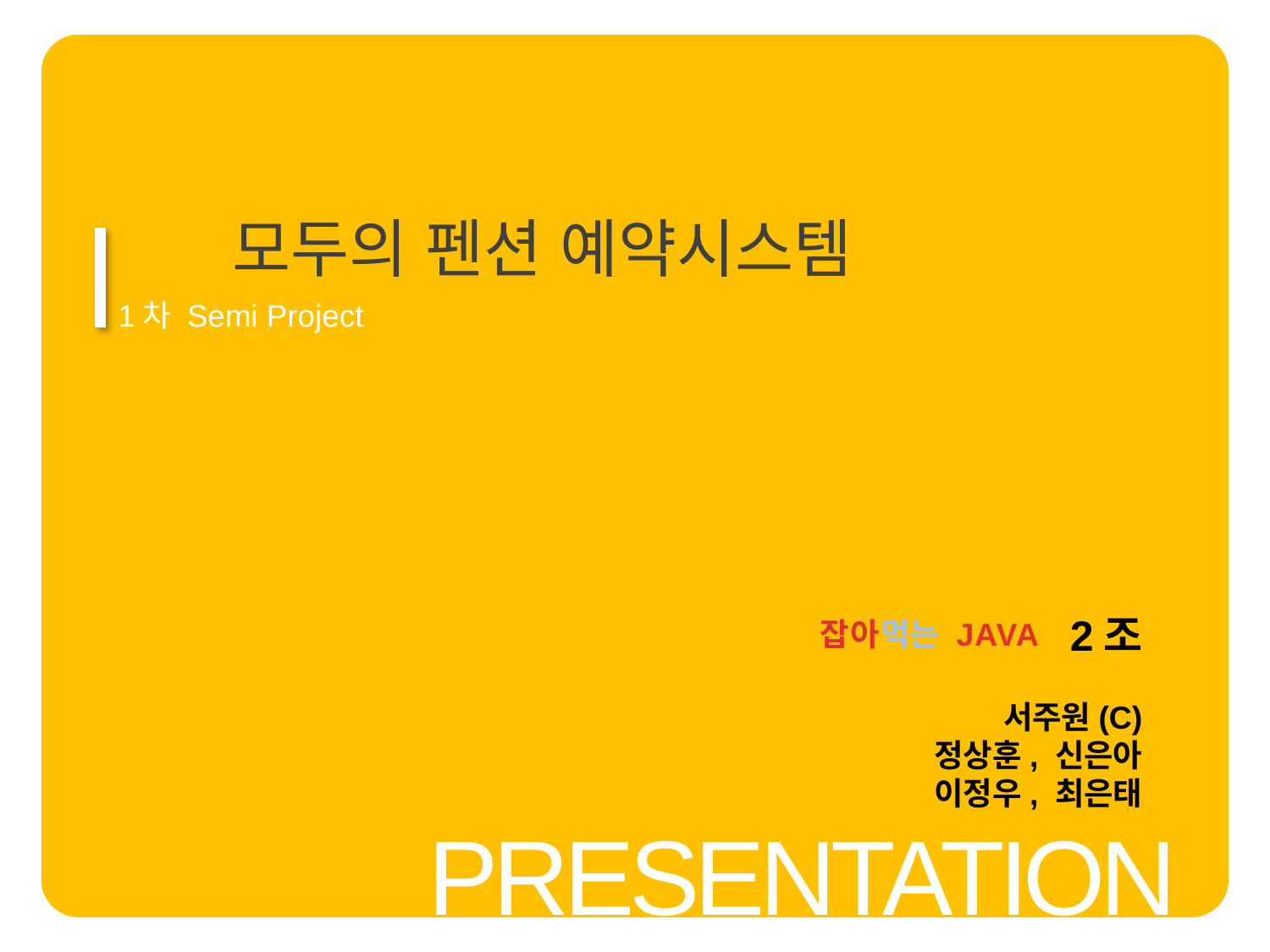

# 모두의 펜션 예약시스템
1차 Semi Project
2조

서주원(C)
정상훈, 신은아
이정우, 최은태
잡아먹는 JAVA